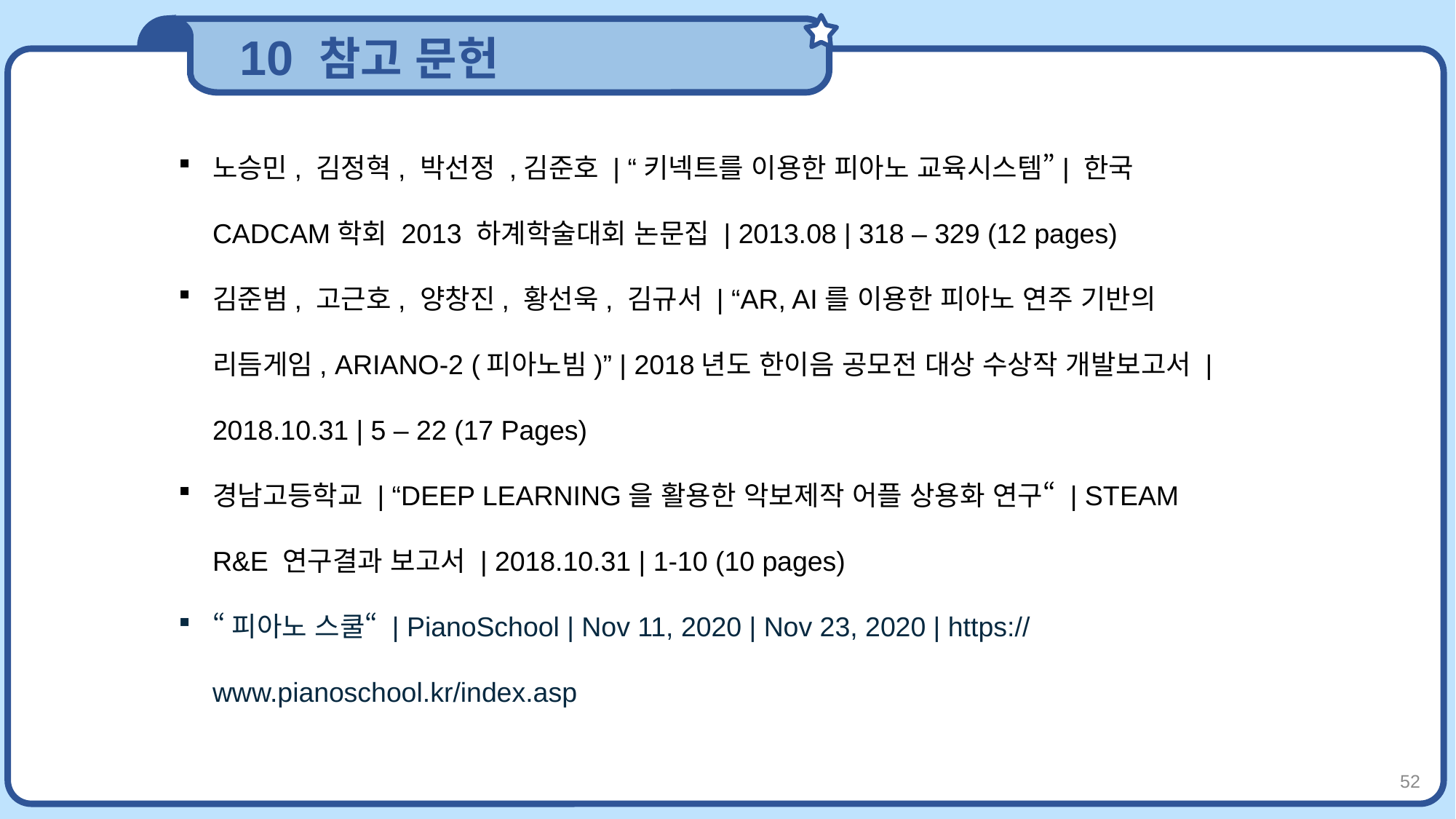

10 참고 문헌

노승민, 김정혁, 박선정 ,김준호 | “키넥트를 이용한 피아노 교육시스템”| 한국CADCAM학회 2013 하계학술대회 논문집 | 2013.08 | 318 – 329 (12 pages)
김준범, 고근호, 양창진, 황선욱, 김규서 | “AR, AI를 이용한 피아노 연주 기반의 리듬게임, ARIANO-2 (피아노빔)” | 2018년도 한이음 공모전 대상 수상작 개발보고서 | 2018.10.31 | 5 – 22 (17 Pages)
경남고등학교 | “DEEP LEARNING을 활용한 악보제작 어플 상용화 연구“ | STEAM R&E 연구결과 보고서 | 2018.10.31 | 1-10 (10 pages)
“피아노 스쿨“ | PianoSchool | Nov 11, 2020 | Nov 23, 2020 | https://www.pianoschool.kr/index.asp
52